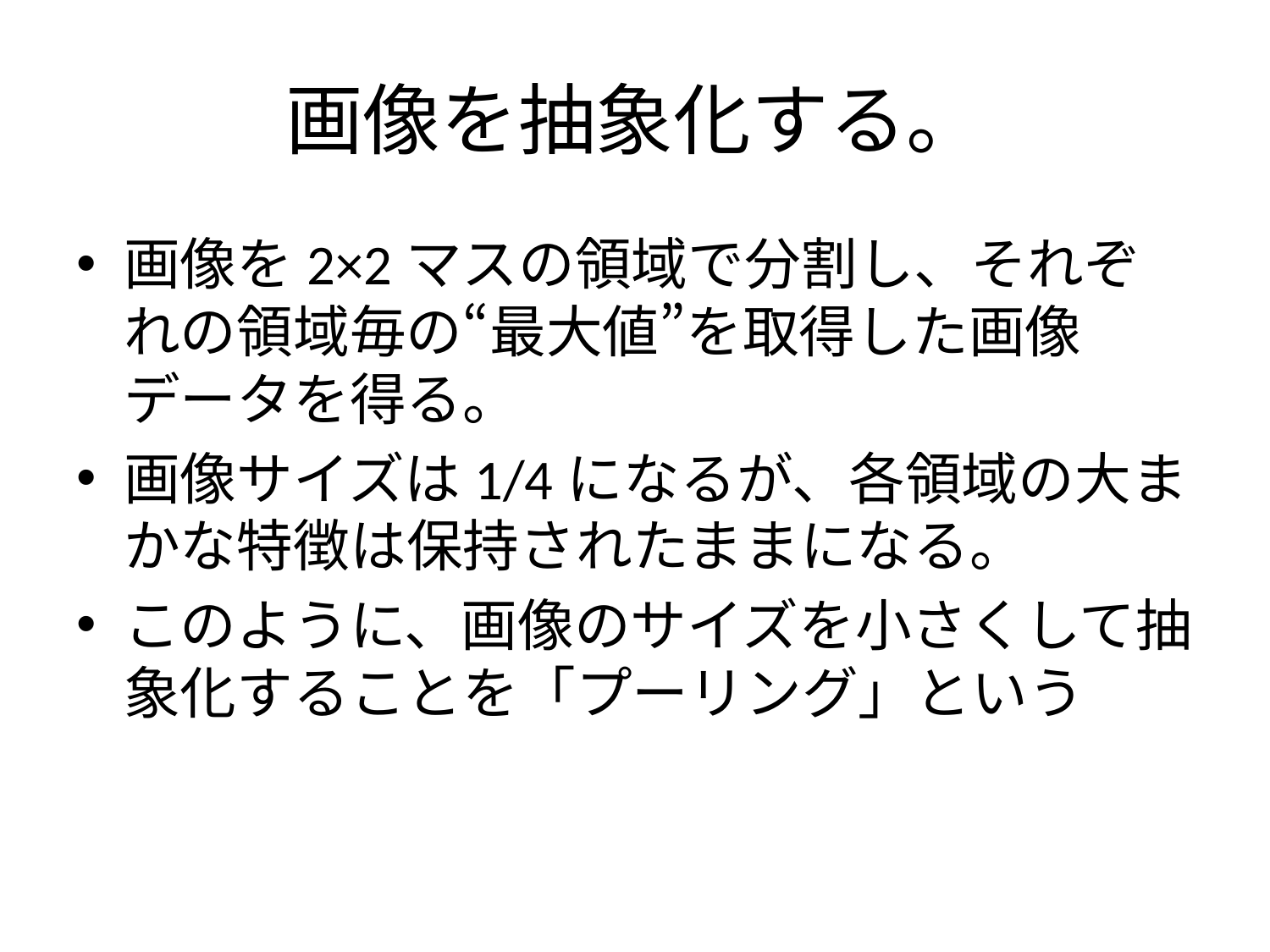

# 画像を抽象化する。
画像を2×2マスの領域で分割し、それぞれの領域毎の“最大値”を取得した画像データを得る。
画像サイズは1/4になるが、各領域の大まかな特徴は保持されたままになる。
このように、画像のサイズを小さくして抽象化することを「プーリング」という